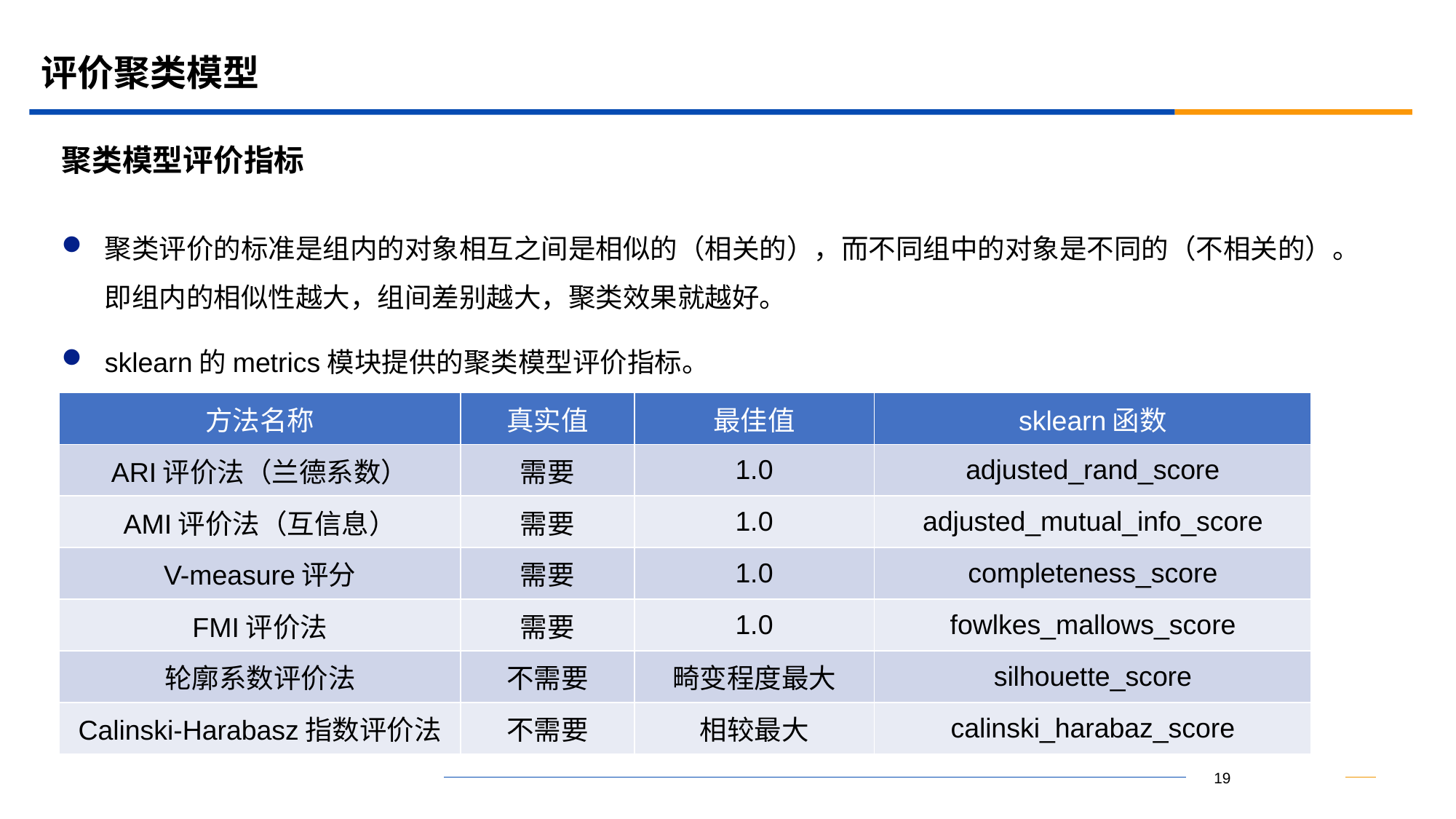

# 评价聚类模型
聚类模型评价指标
聚类评价的标准是组内的对象相互之间是相似的（相关的），而不同组中的对象是不同的（不相关的）。即组内的相似性越大，组间差别越大，聚类效果就越好。
sklearn的metrics模块提供的聚类模型评价指标。
| 方法名称 | 真实值 | 最佳值 | sklearn函数 |
| --- | --- | --- | --- |
| ARI评价法（兰德系数） | 需要 | 1.0 | adjusted\_rand\_score |
| AMI评价法（互信息） | 需要 | 1.0 | adjusted\_mutual\_info\_score |
| V-measure评分 | 需要 | 1.0 | completeness\_score |
| FMI评价法 | 需要 | 1.0 | fowlkes\_mallows\_score |
| 轮廓系数评价法 | 不需要 | 畸变程度最大 | silhouette\_score |
| Calinski-Harabasz指数评价法 | 不需要 | 相较最大 | calinski\_harabaz\_score |